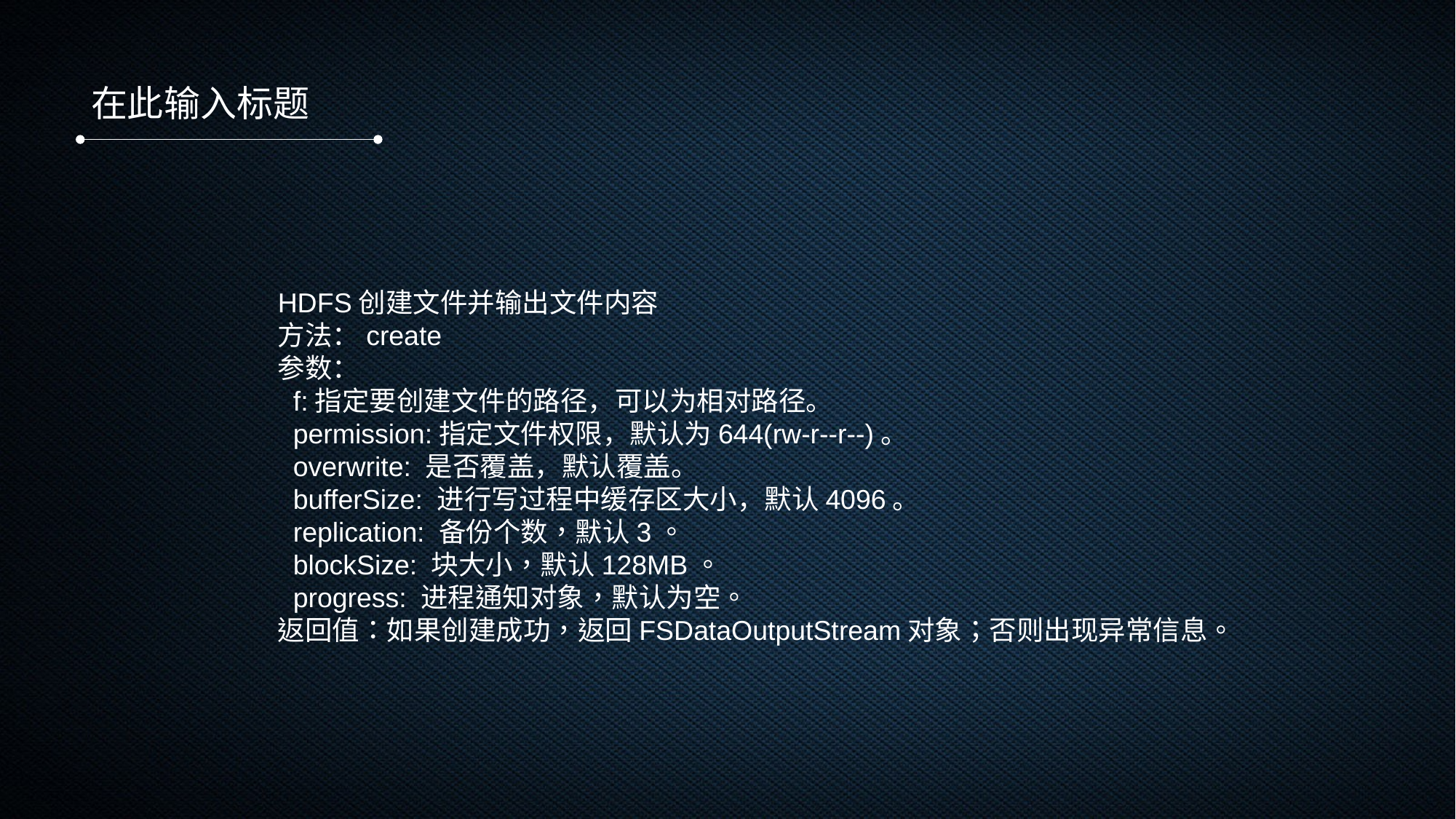

在此输入标题
HDFS创建文件并输出文件内容
方法：create
参数：
  f:指定要创建文件的路径，可以为相对路径。
  permission:指定文件权限，默认为644(rw-r--r--)。
  overwrite: 是否覆盖，默认覆盖。
  bufferSize: 进行写过程中缓存区大小，默认4096。
  replication: 备份个数，默认3。
  blockSize: 块大小，默认128MB。
  progress: 进程通知对象，默认为空。
返回值：如果创建成功，返回FSDataOutputStream对象；否则出现异常信息。